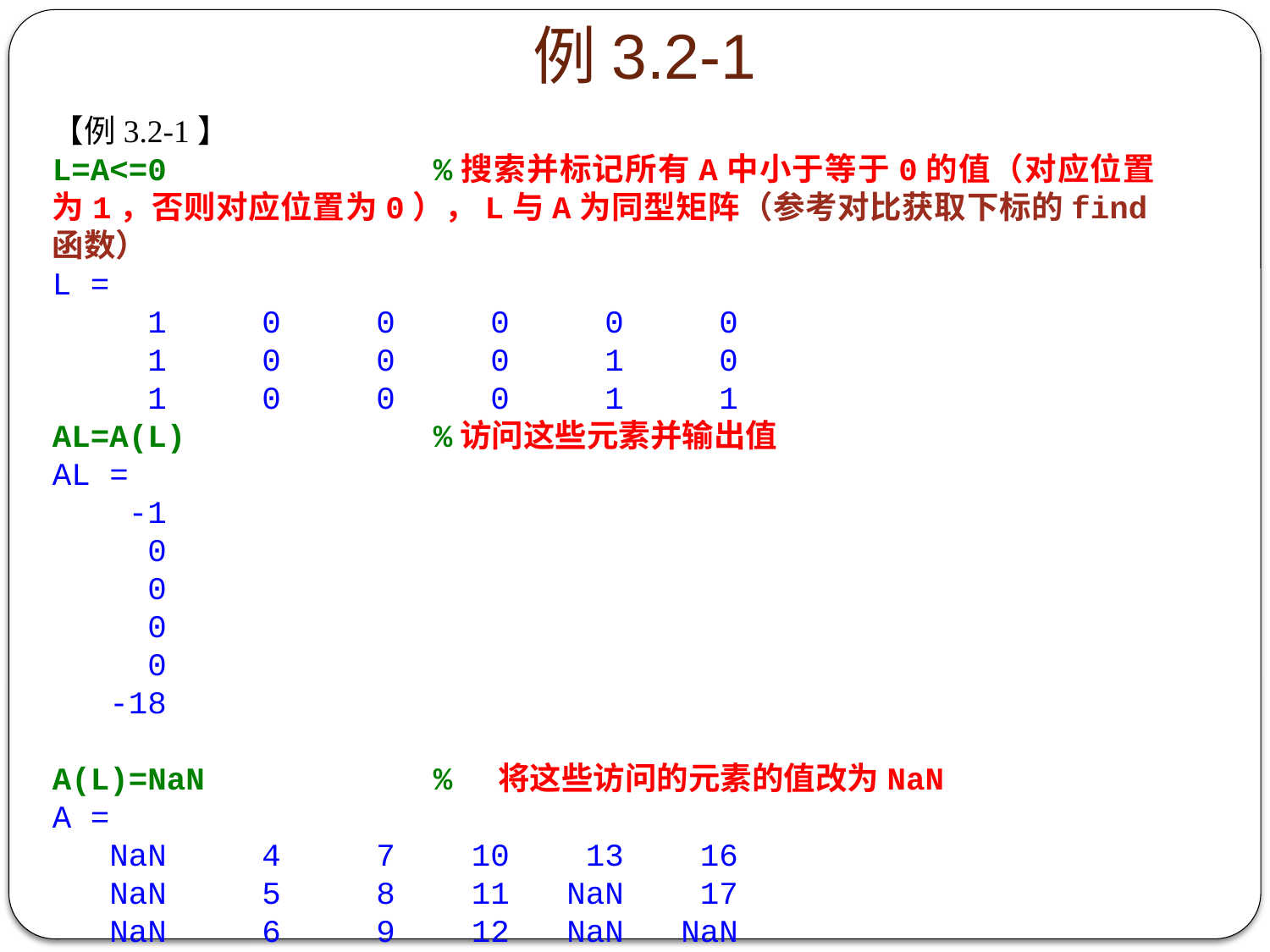

# 例3.2-1
【例3.2-1】
L=A<=0			%搜索并标记所有A中小于等于0的值（对应位置为1，否则对应位置为0），L与A为同型矩阵（参考对比获取下标的find函数）
L =
     1     0     0     0     0     0
     1     0     0     0     1     0
     1     0     0     0     1     1
AL=A(L)		%访问这些元素并输出值
AL =
    -1
     0
     0
     0
     0
   -18

A(L)=NaN		%  将这些访问的元素的值改为NaN
A =
   NaN     4     7    10    13    16
   NaN     5     8    11   NaN    17
   NaN     6     9    12   NaN   NaN